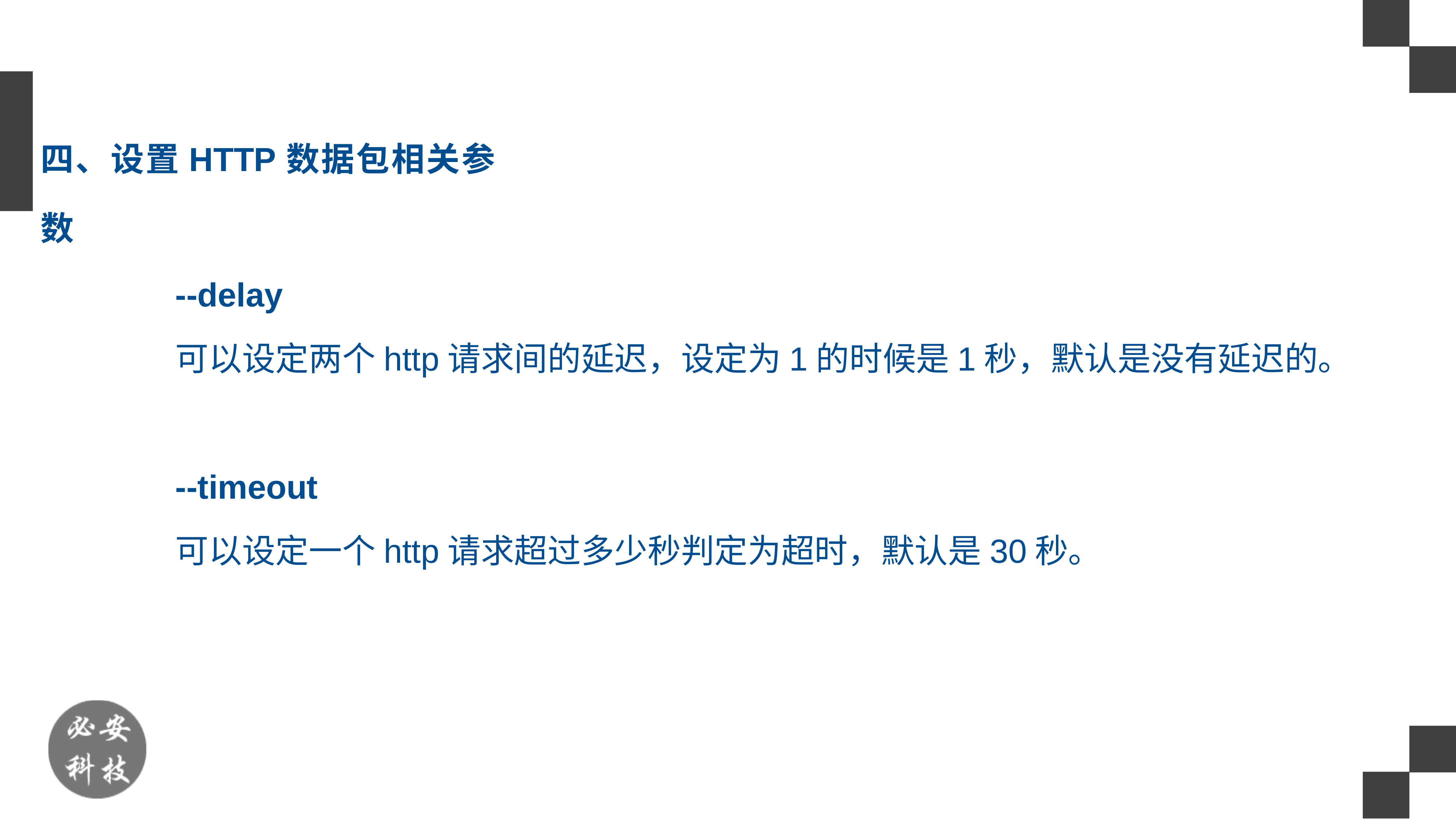

四、设置HTTP数据包相关参数
--delay
可以设定两个http请求间的延迟，设定为1的时候是1秒，默认是没有延迟的。

--timeout
可以设定一个http请求超过多少秒判定为超时，默认是30秒。